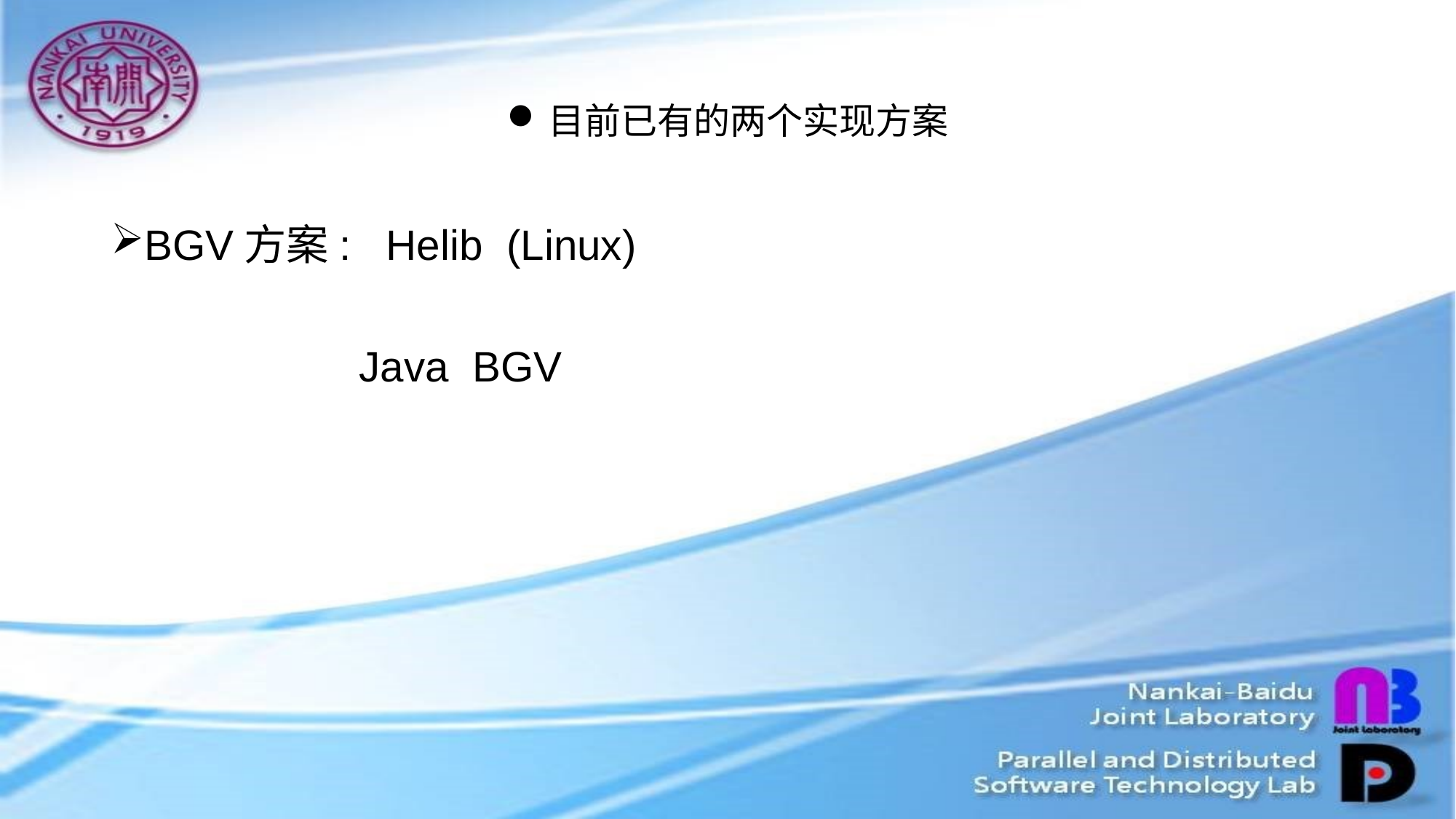

# 目前已有的两个实现方案
BGV方案:   Helib  (Linux)

                     Java  BGV